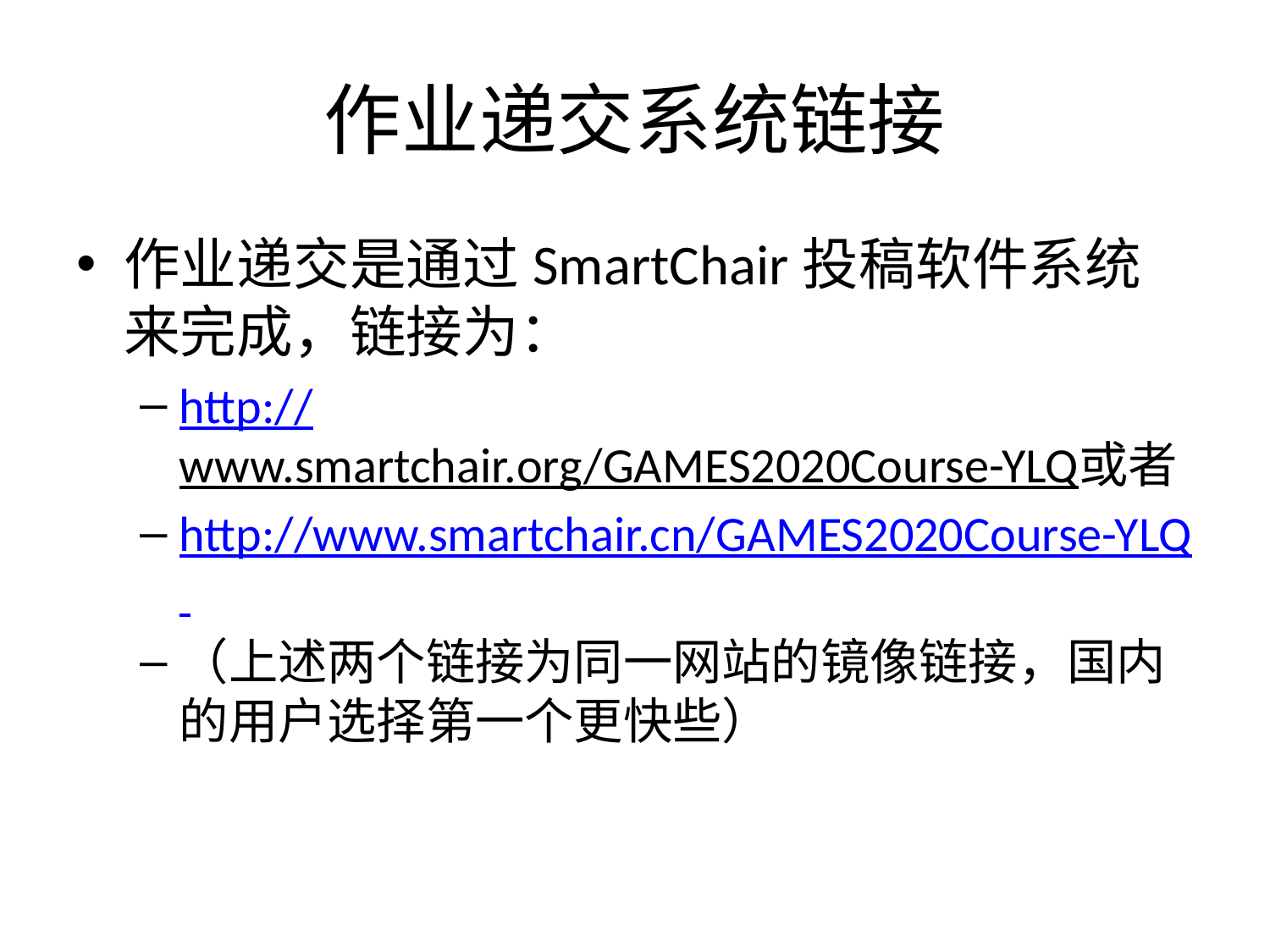

# 作业递交系统链接
作业递交是通过SmartChair投稿软件系统来完成，链接为：
http://www.smartchair.org/GAMES2020Course-YLQ或者
http://www.smartchair.cn/GAMES2020Course-YLQ
（上述两个链接为同一网站的镜像链接，国内的用户选择第一个更快些）